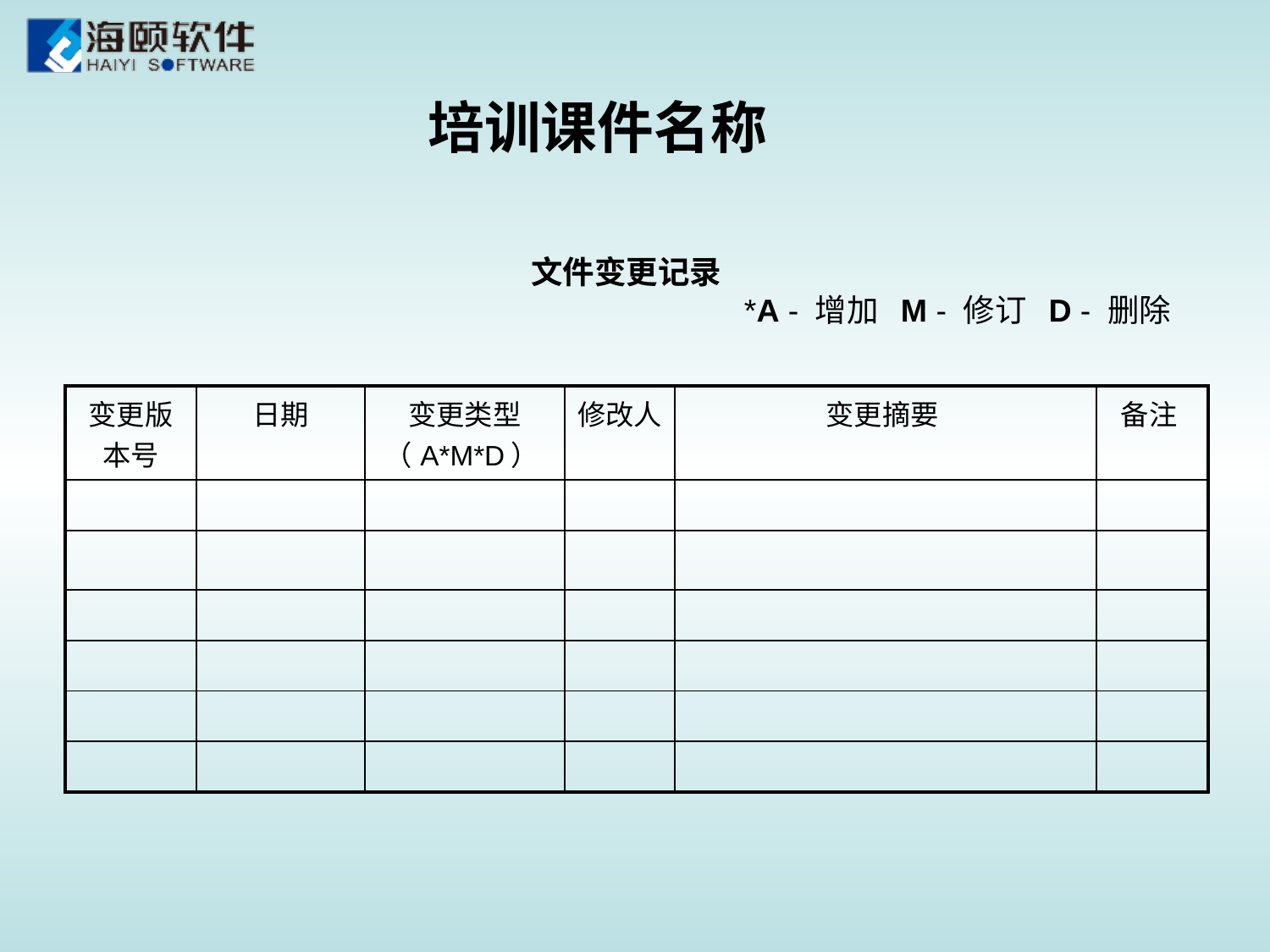

培训课件名称
文件变更记录
                                                                                           *A - 增加  M - 修订  D - 删除
| 变更版本号 | 日期 | 变更类型 （A\*M\*D） | 修改人 | 变更摘要 | 备注 |
| --- | --- | --- | --- | --- | --- |
|  |  |  |  |  |  |
|  |  |  |  |  |  |
|  |  |  |  |  |  |
|  |  |  |  |  |  |
|  |  |  |  |  |  |
|  |  |  |  |  |  |